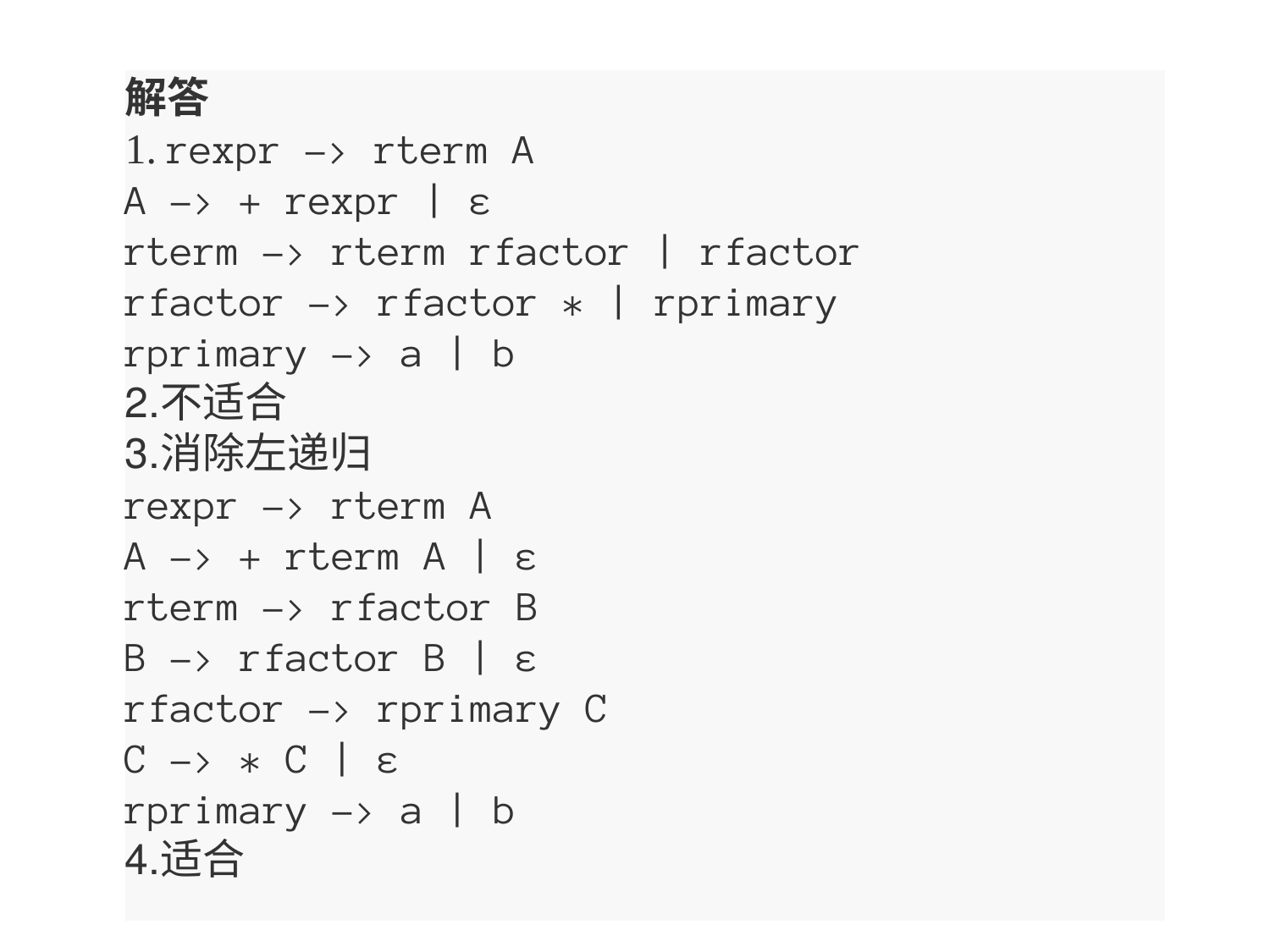

解答
 rexpr -> rterm A
A -> + rexpr | ε
rterm -> rterm rfactor | rfactor
rfactor -> rfactor * | rprimary
rprimary -> a | b
不适合
消除左递归
rexpr -> rterm A
A -> + rterm A | ε
rterm -> rfactor B
B -> rfactor B | ε
rfactor -> rprimary C
C -> * C | ε
rprimary -> a | b
适合